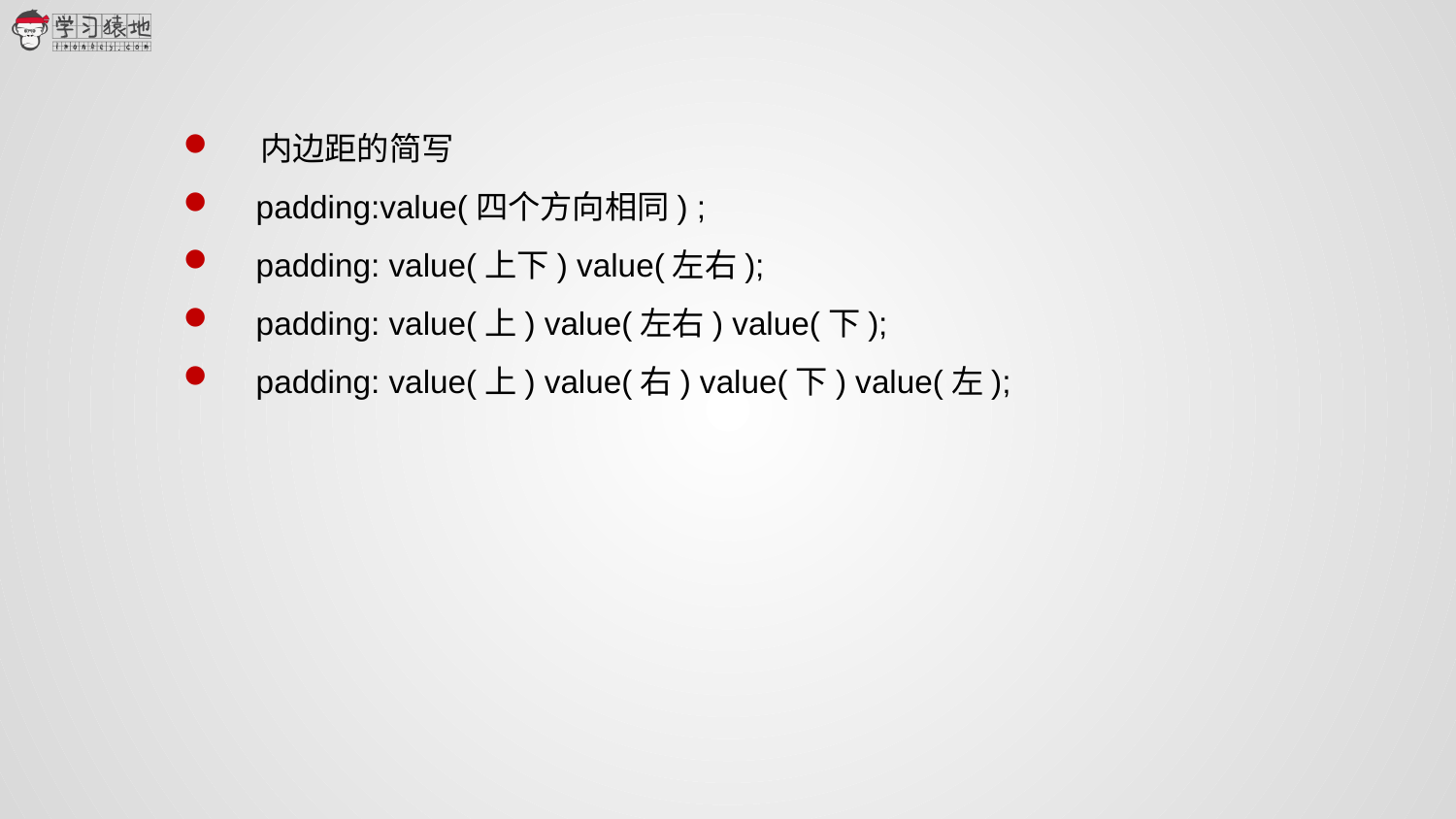

内边距的简写
  padding:value(四个方向相同) ;
  padding: value(上下) value(左右);
  padding: value(上) value(左右) value(下);
  padding: value(上) value(右) value(下) value(左);